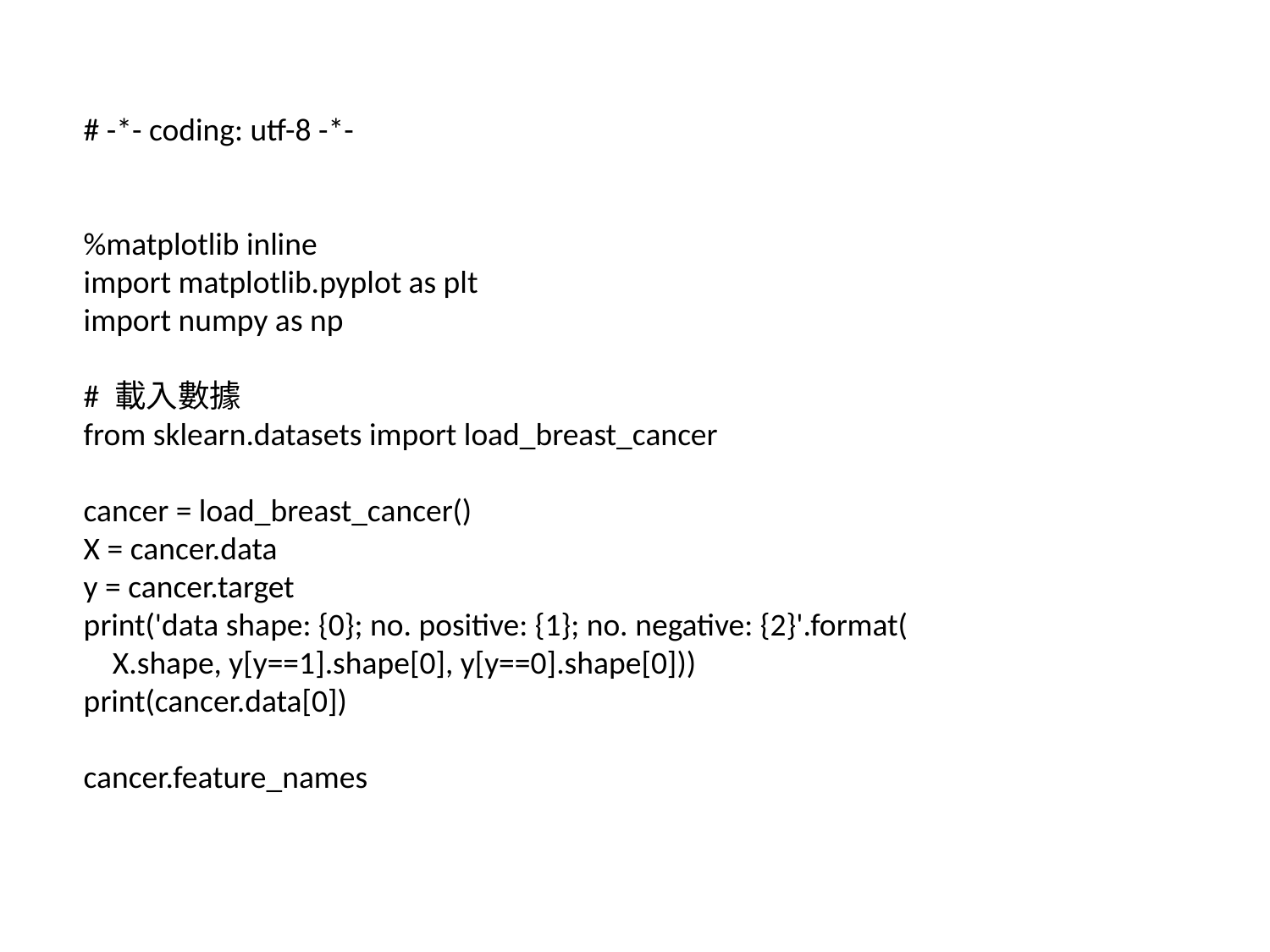

# -*- coding: utf-8 -*-

%matplotlib inline
import matplotlib.pyplot as plt
import numpy as np

# 載入數據
from sklearn.datasets import load_breast_cancer

cancer = load_breast_cancer()
X = cancer.data
y = cancer.target
print('data shape: {0}; no. positive: {1}; no. negative: {2}'.format(
    X.shape, y[y==1].shape[0], y[y==0].shape[0]))
print(cancer.data[0])

cancer.feature_names